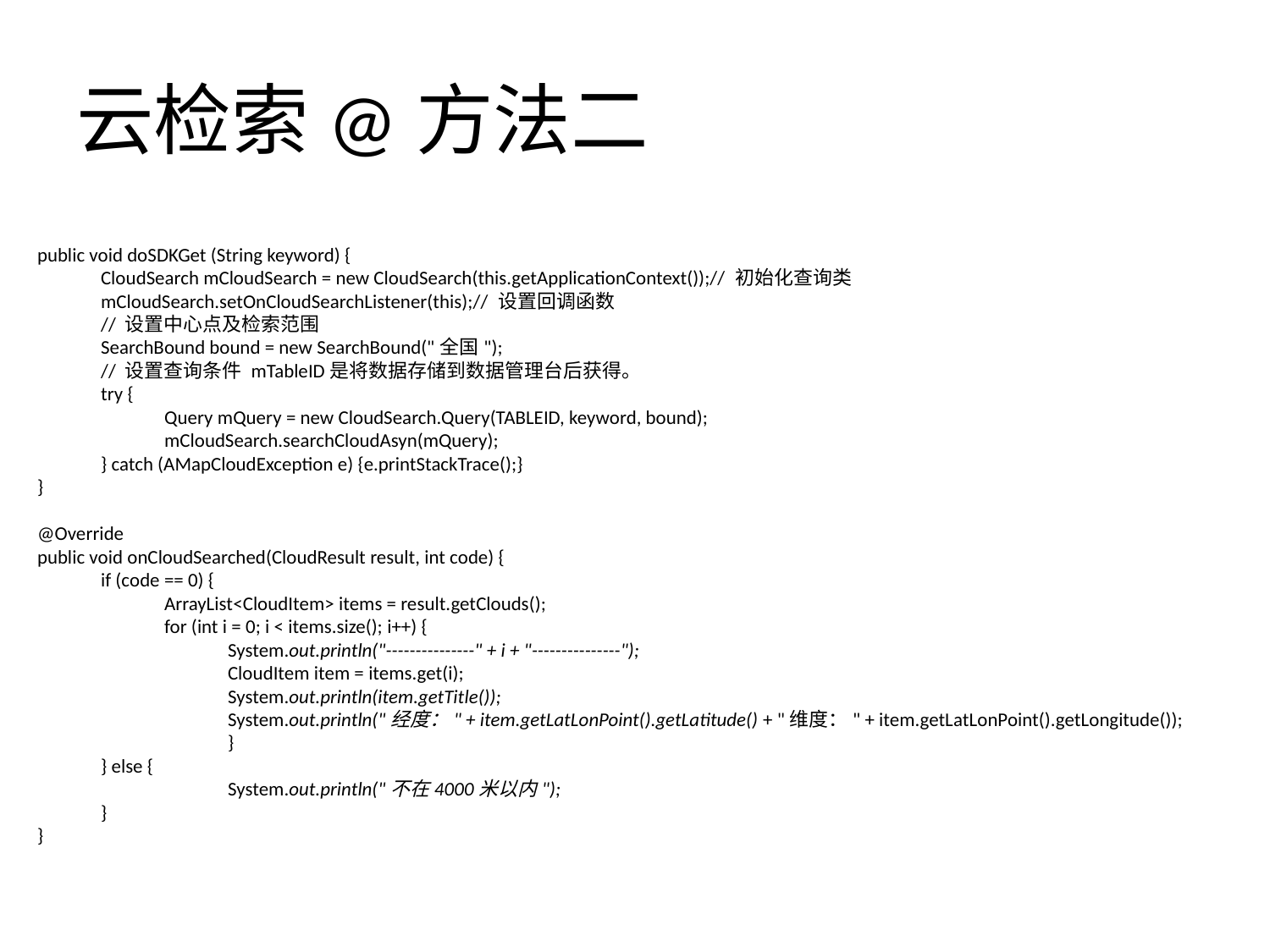

# 云检索@方法二
public void doSDKGet (String keyword) {
CloudSearch mCloudSearch = new CloudSearch(this.getApplicationContext());// 初始化查询类
mCloudSearch.setOnCloudSearchListener(this);// 设置回调函数
// 设置中心点及检索范围
SearchBound bound = new SearchBound("全国");
// 设置查询条件 mTableID是将数据存储到数据管理台后获得。
try {
Query mQuery = new CloudSearch.Query(TABLEID, keyword, bound);
mCloudSearch.searchCloudAsyn(mQuery);
} catch (AMapCloudException e) {e.printStackTrace();}
}

@Override
public void onCloudSearched(CloudResult result, int code) {
if (code == 0) {
ArrayList<CloudItem> items = result.getClouds();
for (int i = 0; i < items.size(); i++) {
System.out.println("---------------" + i + "---------------");
CloudItem item = items.get(i);
System.out.println(item.getTitle());
System.out.println("经度：" + item.getLatLonPoint().getLatitude() + "维度：" + item.getLatLonPoint().getLongitude());
	}
} else {
	System.out.println("不在4000米以内");
}
}